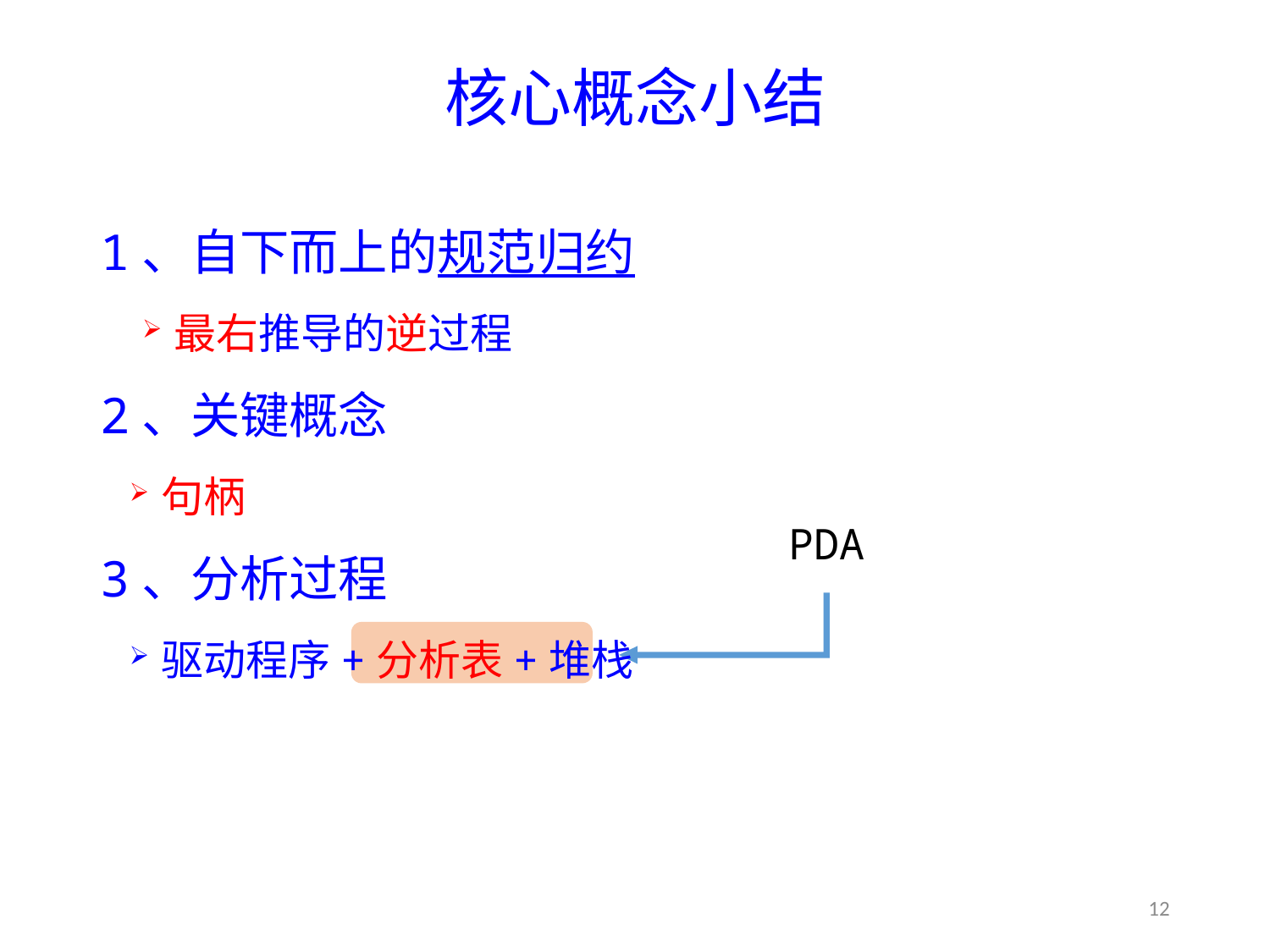

# 核心概念小结
1、自下而上的规范归约
最右推导的逆过程
2、关键概念
句柄
3、分析过程
驱动程序+分析表+堆栈
PDA

12